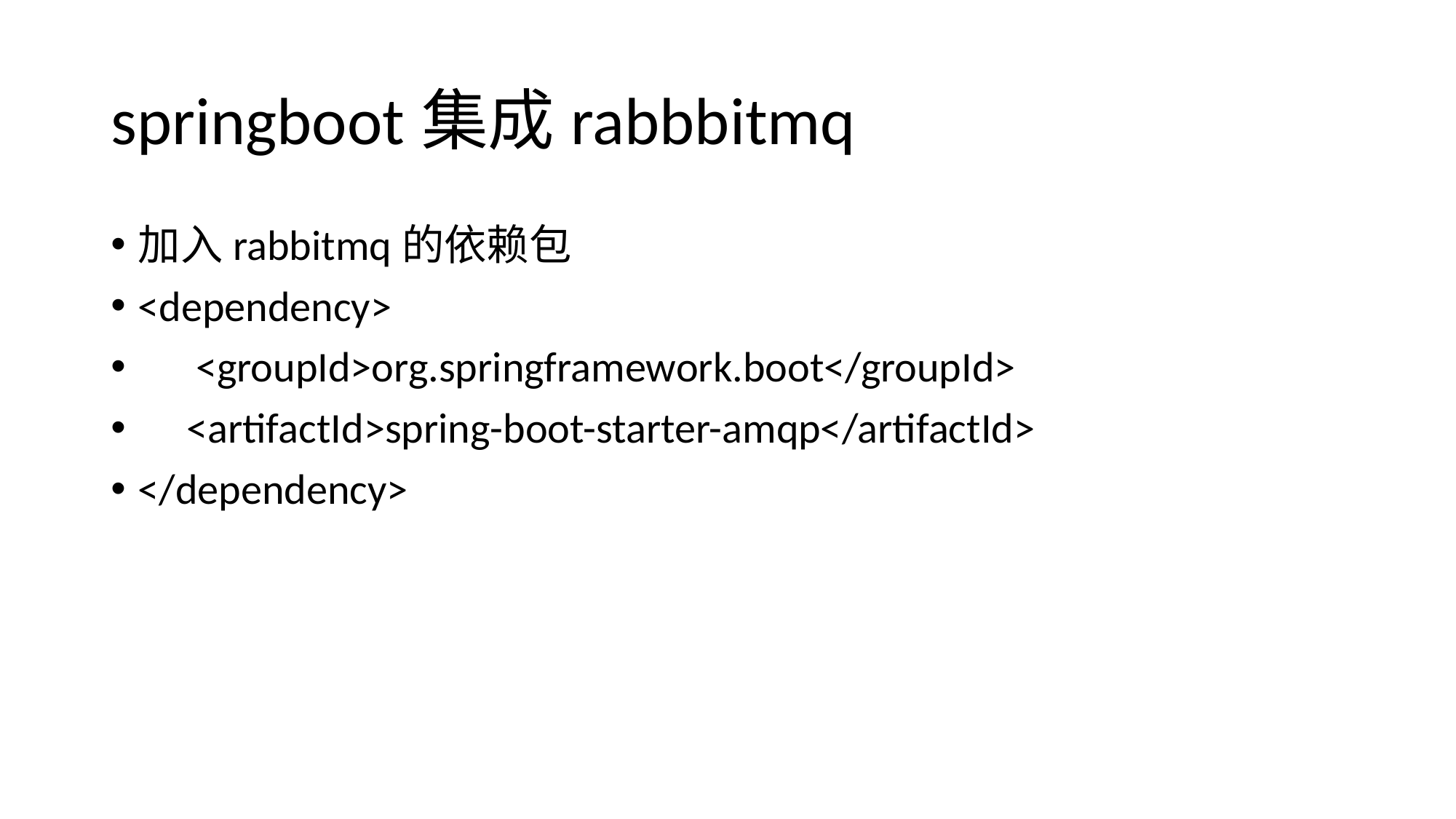

# springboot集成rabbbitmq
加入rabbitmq的依赖包
<dependency>
      <groupId>org.springframework.boot</groupId>
     <artifactId>spring-boot-starter-amqp</artifactId>
</dependency>